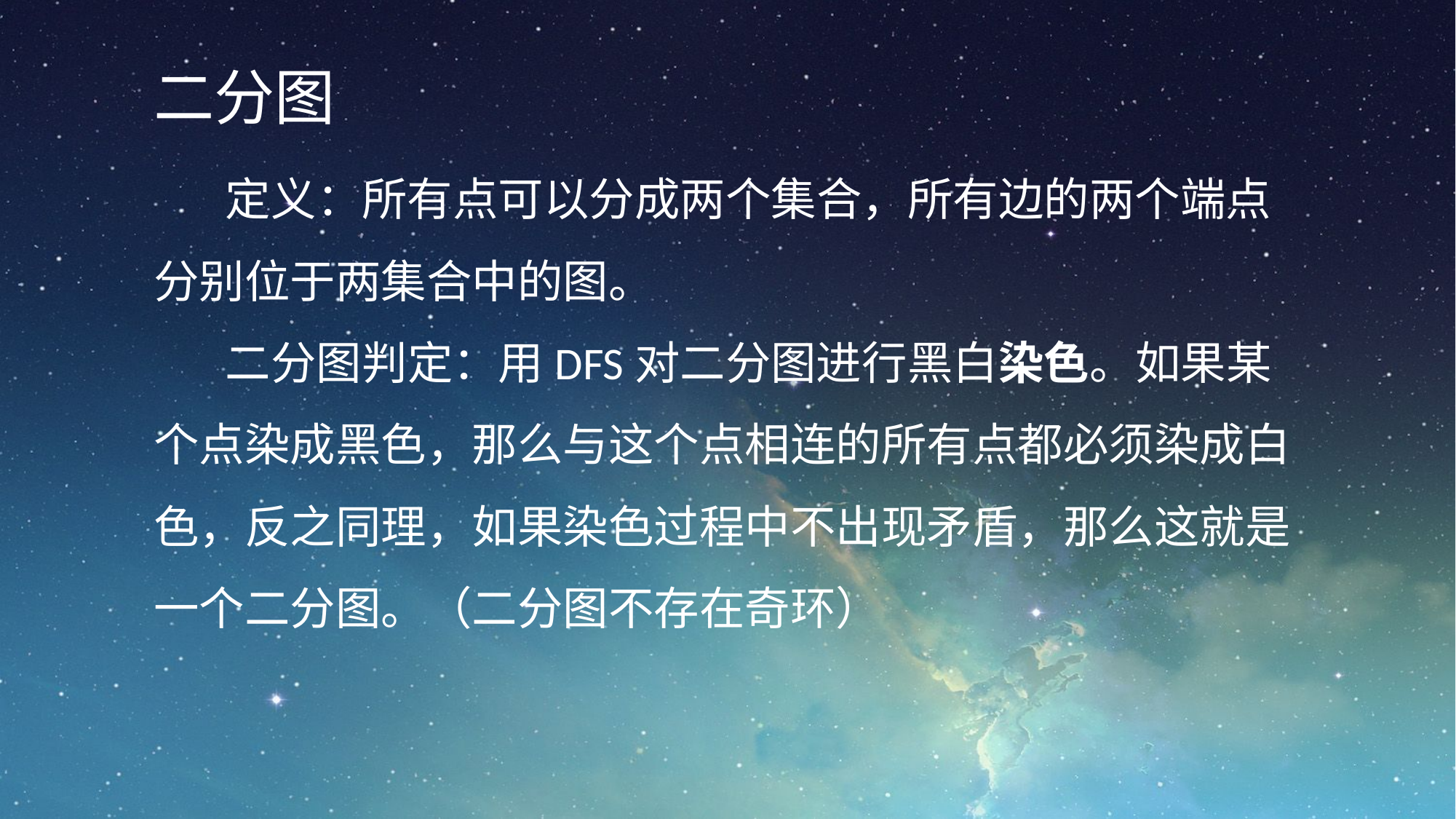

二分图
定义：所有点可以分成两个集合，所有边的两个端点分别位于两集合中的图。
二分图判定：用DFS对二分图进行黑白染色。如果某个点染成黑色，那么与这个点相连的所有点都必须染成白色，反之同理，如果染色过程中不出现矛盾，那么这就是一个二分图。（二分图不存在奇环）